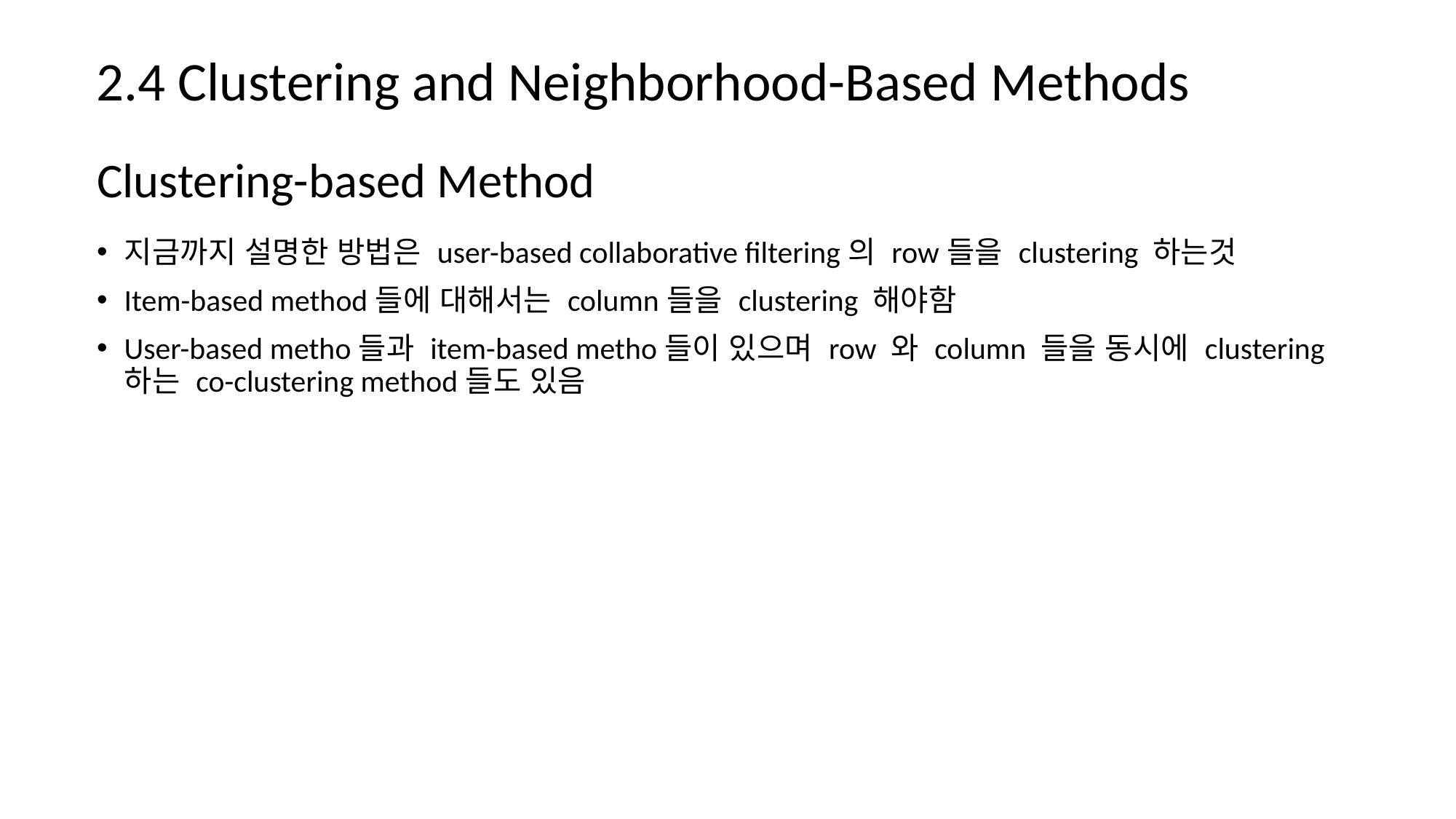

2.4 Clustering and Neighborhood-Based Methods
# Clustering-based Method
지금까지 설명한 방법은 user-based collaborative filtering의 row들을 clustering 하는것
Item-based method들에 대해서는 column들을 clustering 해야함
User-based metho들과 item-based metho들이 있으며 row 와 column 들을 동시에 clustering 하는 co-clustering method들도 있음